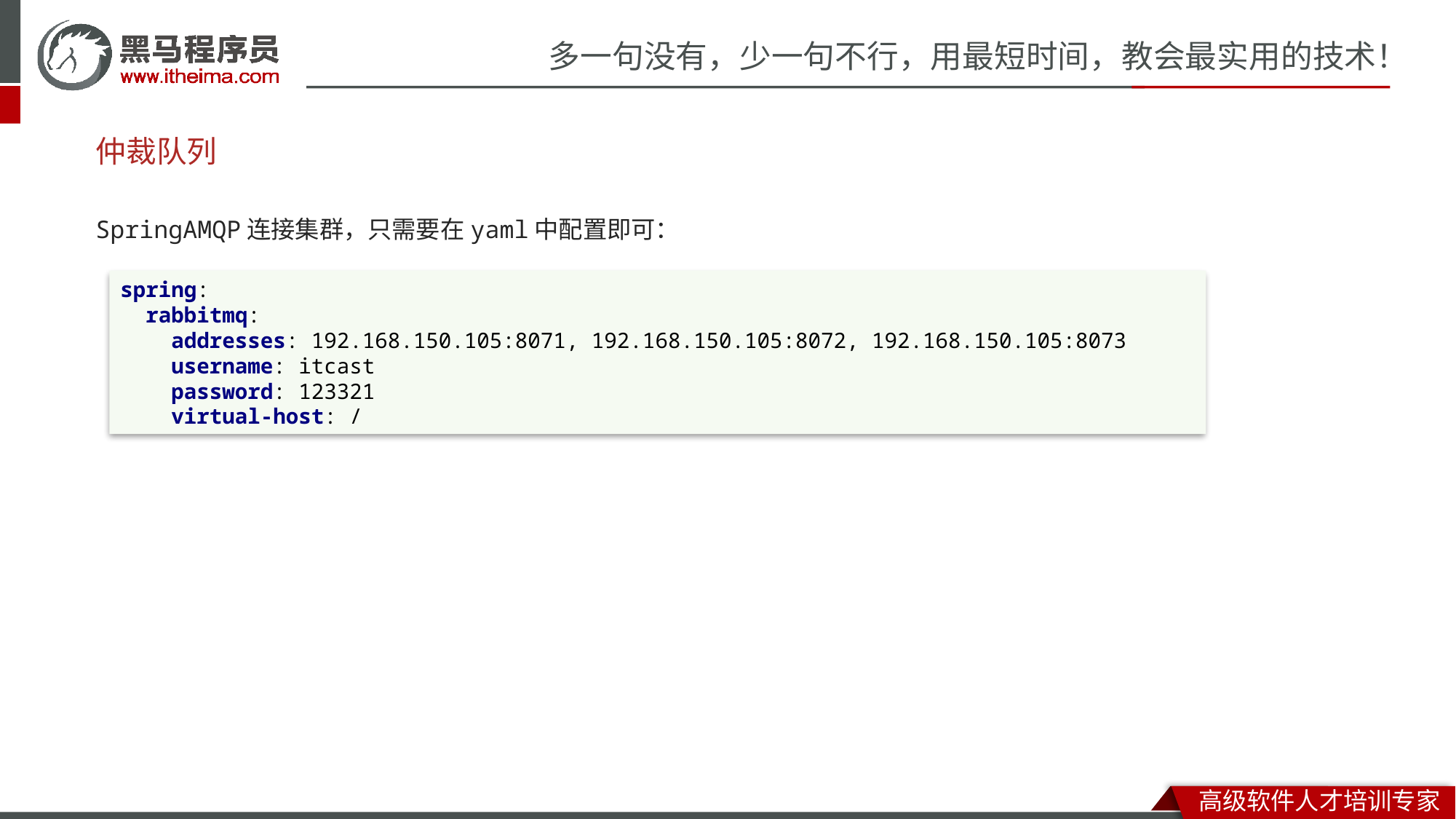

# 仲裁队列
SpringAMQP连接集群，只需要在yaml中配置即可：
spring:
  rabbitmq:
    addresses: 192.168.150.105:8071, 192.168.150.105:8072, 192.168.150.105:8073
    username: itcast
    password: 123321
    virtual-host: /